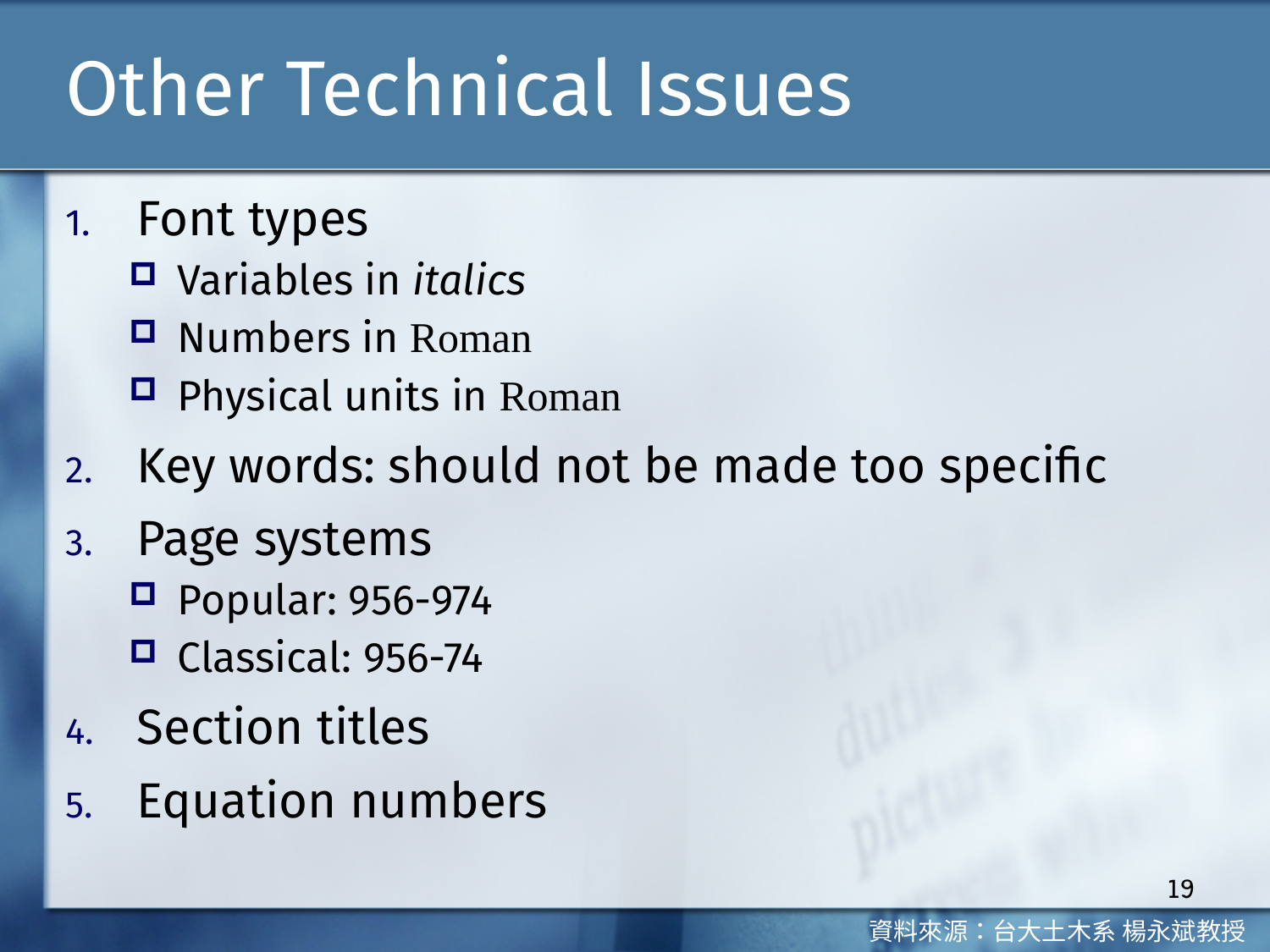

# Other Technical Issues
Font types
Variables in italics
Numbers in Roman
Physical units in Roman
Key words: should not be made too specific
Page systems
Popular: 956-974
Classical: 956-74
Section titles
Equation numbers
19
資料來源：台大土木系 楊永斌教授